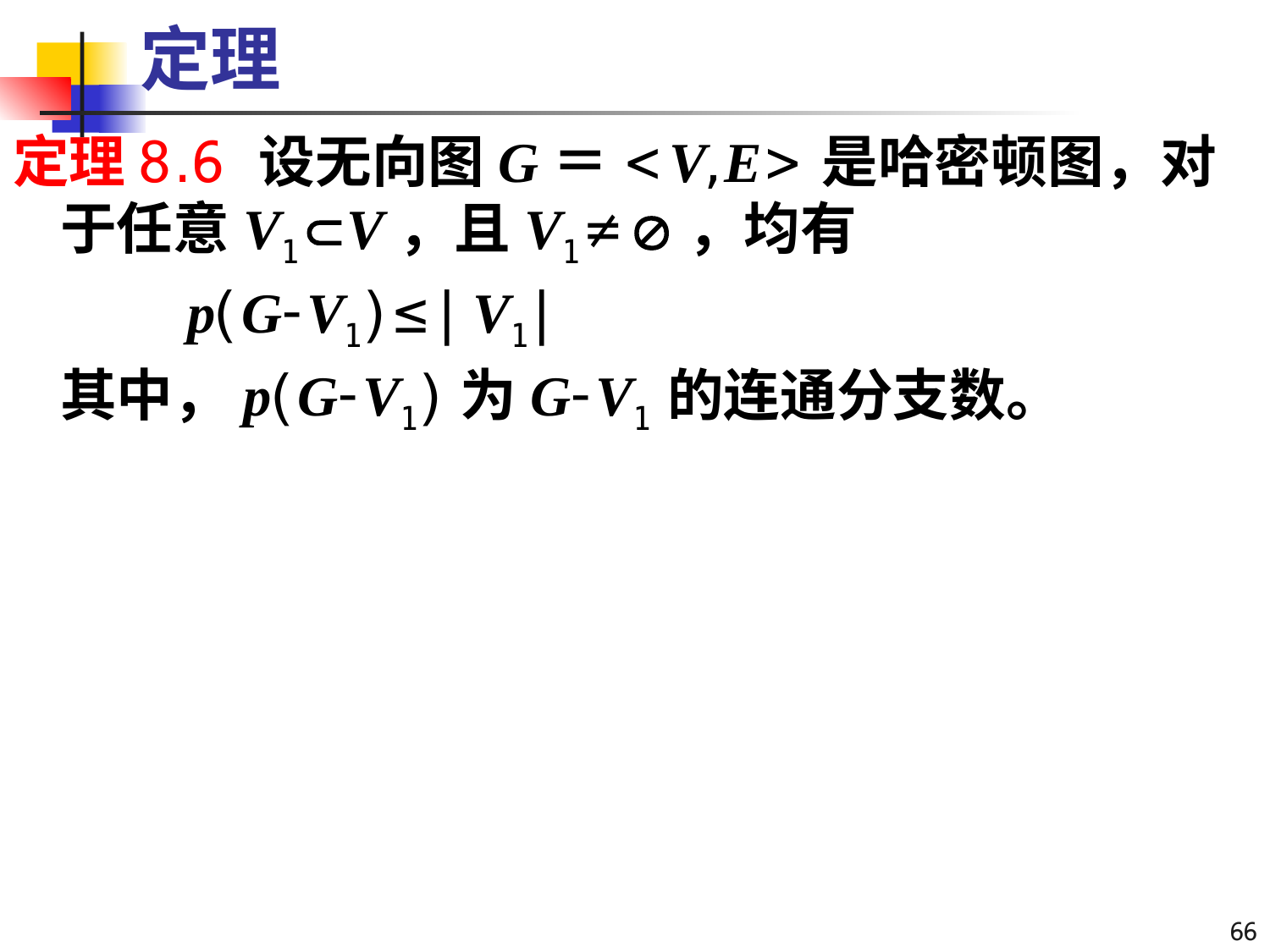

# 定理
定理8.6 设无向图G＝<V,E>是哈密顿图，对于任意V1⊂V，且V1≠∅，均有
		p(G-V1)≤|V1|
	其中，p(G-V1)为G-V1的连通分支数。
66